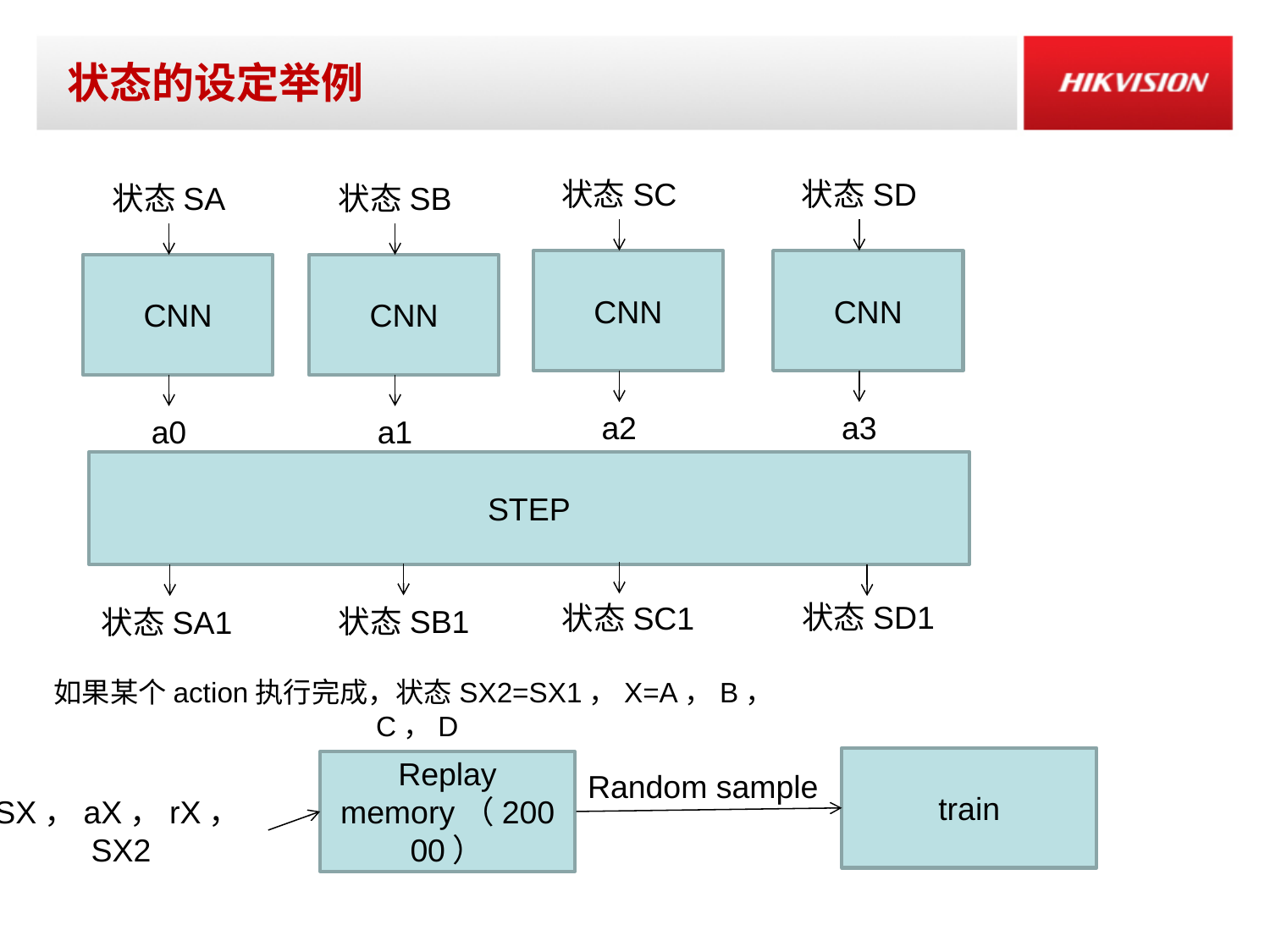

# 状态的设定举例
状态SC
状态SD
状态SA
状态SB
CNN
CNN
CNN
CNN
a2
a3
a0
a1
STEP
状态SD1
状态SC1
状态SB1
状态SA1
如果某个action执行完成，状态SX2=SX1，X=A，B，C，D
train
Replay memory（20000）
Random sample
SX，aX，rX，SX2